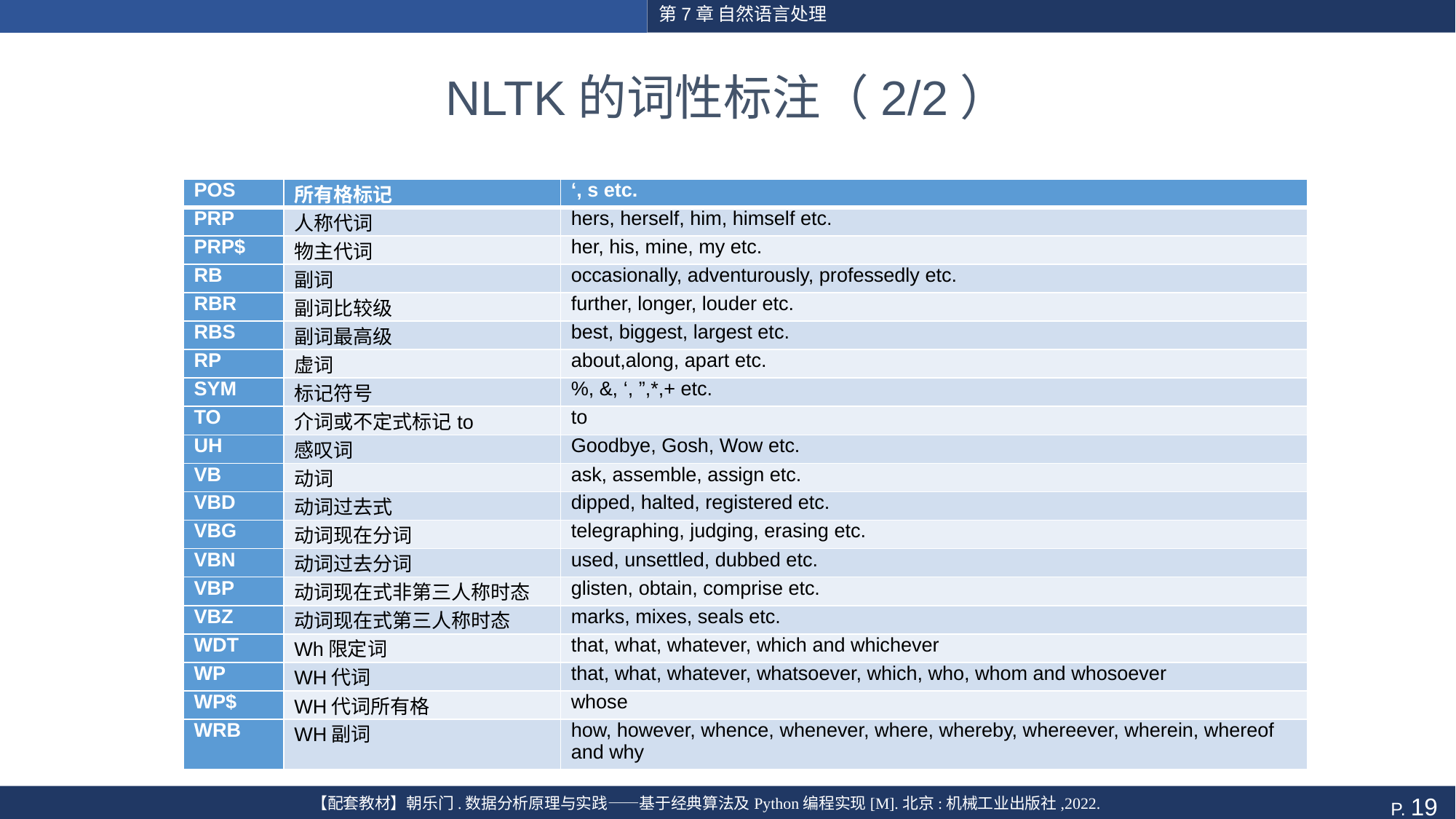

第7章 自然语言处理
# NLTK的词性标注（2/2）
| POS | 所有格标记 | ‘, s etc. |
| --- | --- | --- |
| PRP | 人称代词 | hers, herself, him, himself etc. |
| PRP$ | 物主代词 | her, his, mine, my etc. |
| RB | 副词 | occasionally, adventurously, professedly etc. |
| RBR | 副词比较级 | further, longer, louder etc. |
| RBS | 副词最高级 | best, biggest, largest etc. |
| RP | 虚词 | about,along, apart etc. |
| SYM | 标记符号 | %, &, ‘, ”,\*,+ etc. |
| TO | 介词或不定式标记to | to |
| UH | 感叹词 | Goodbye, Gosh, Wow etc. |
| VB | 动词 | ask, assemble, assign etc. |
| VBD | 动词过去式 | dipped, halted, registered etc. |
| VBG | 动词现在分词 | telegraphing, judging, erasing etc. |
| VBN | 动词过去分词 | used, unsettled, dubbed etc. |
| VBP | 动词现在式非第三人称时态 | glisten, obtain, comprise etc. |
| VBZ | 动词现在式第三人称时态 | marks, mixes, seals etc. |
| WDT | Wh限定词 | that, what, whatever, which and whichever |
| WP | WH代词 | that, what, whatever, whatsoever, which, who, whom and whosoever |
| WP$ | WH代词所有格 | whose |
| WRB | WH副词 | how, however, whence, whenever, where, whereby, whereever, wherein, whereof and why |